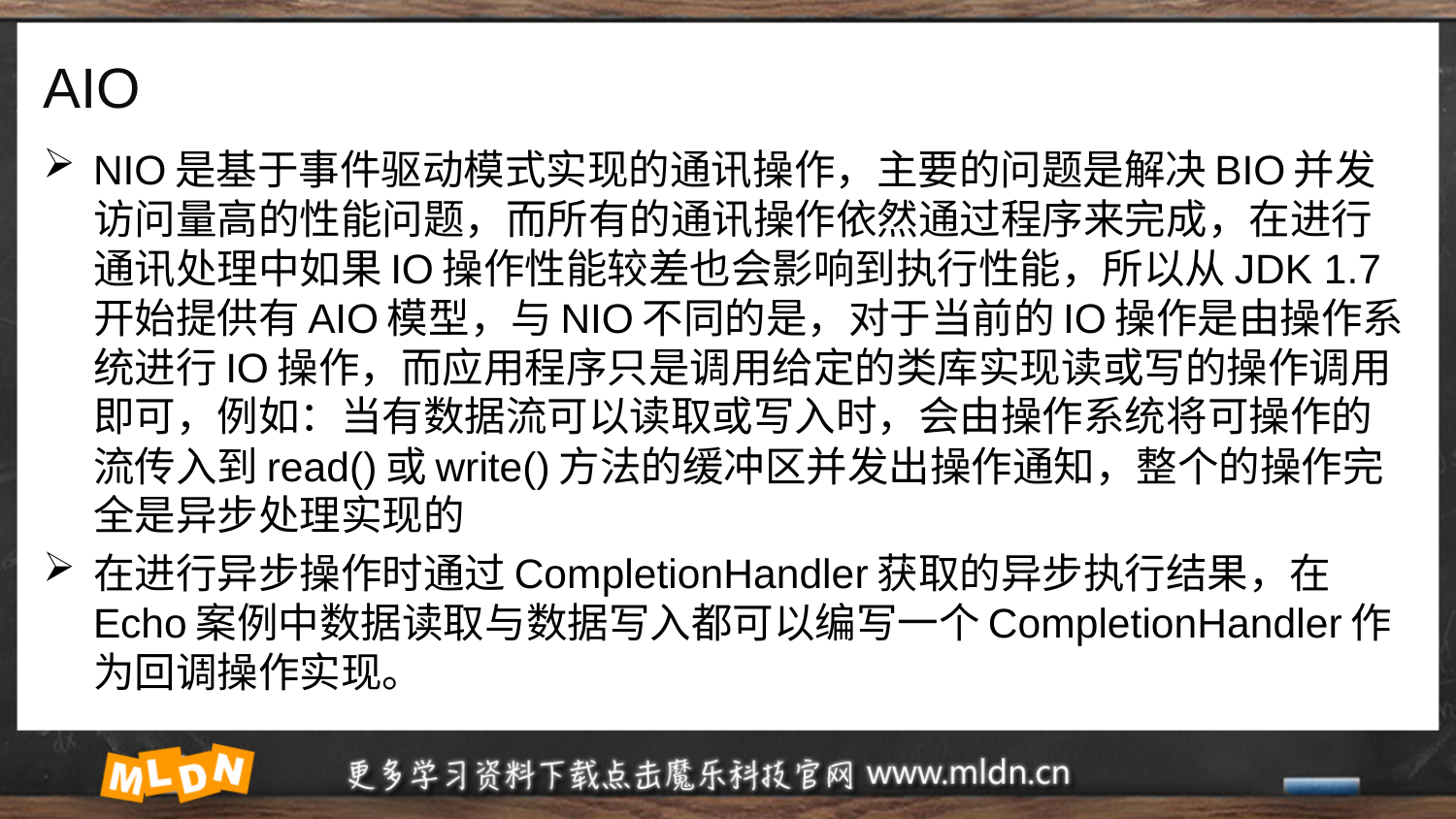

# AIO
NIO是基于事件驱动模式实现的通讯操作，主要的问题是解决BIO并发访问量高的性能问题，而所有的通讯操作依然通过程序来完成，在进行通讯处理中如果IO操作性能较差也会影响到执行性能，所以从JDK 1.7开始提供有AIO模型，与NIO不同的是，对于当前的IO操作是由操作系统进行IO操作，而应用程序只是调用给定的类库实现读或写的操作调用即可，例如：当有数据流可以读取或写入时，会由操作系统将可操作的流传入到read()或write()方法的缓冲区并发出操作通知，整个的操作完全是异步处理实现的
在进行异步操作时通过CompletionHandler获取的异步执行结果，在Echo案例中数据读取与数据写入都可以编写一个CompletionHandler作为回调操作实现。